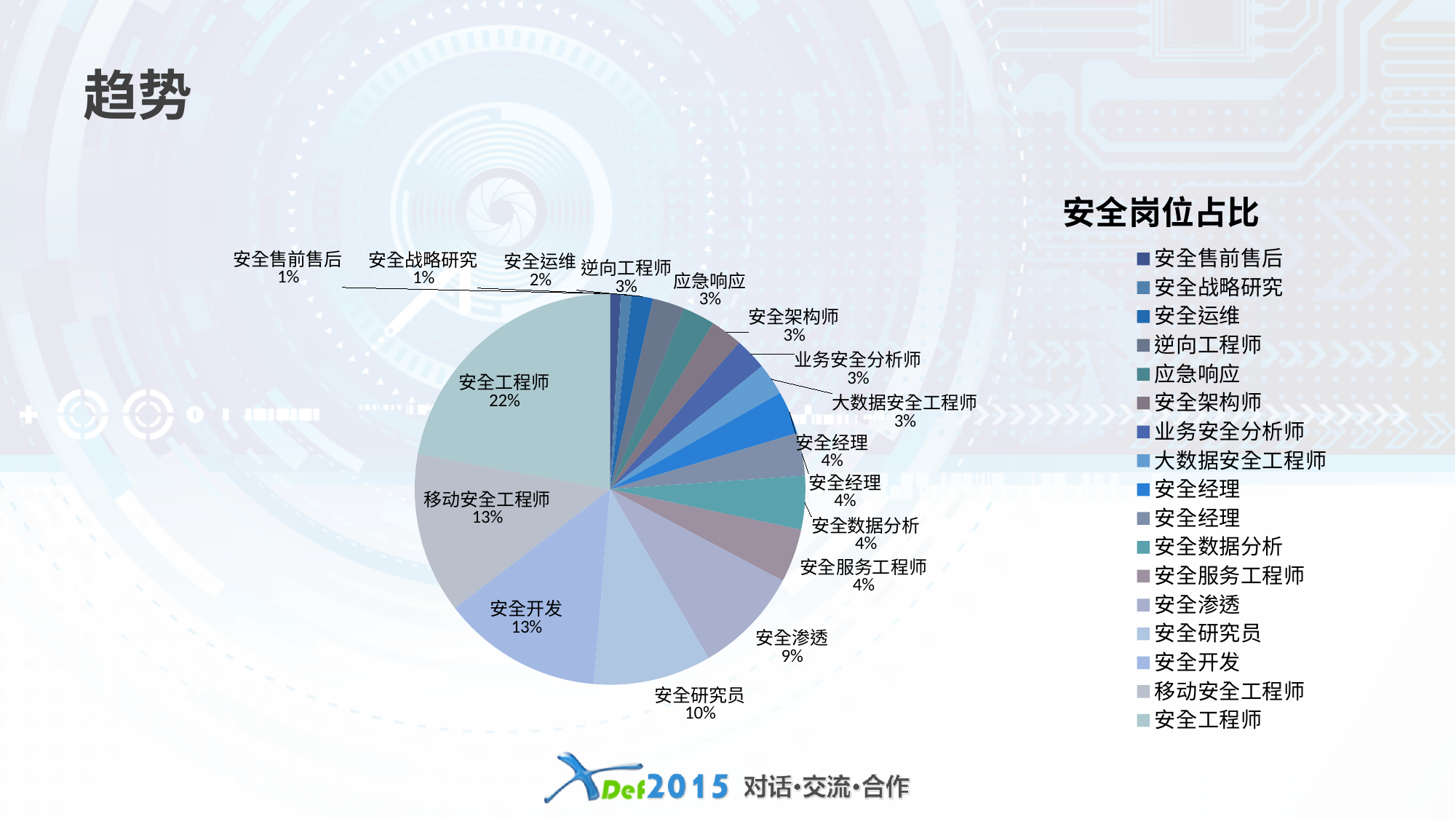

# 趋势

### Chart: 安全岗位占比

| Category | 岗位占比 |
|---|---|
| 安全售前售后 | 1.0 |
| 安全战略研究 | 1.0 |
| 安全运维 | 2.0 |
| 逆向工程师 | 3.0 |
| 应急响应 | 3.0 |
| 安全架构师 | 3.0 |
| 业务安全分析师 | 3.0 |
| 大数据安全工程师 | 3.0 |
| 安全经理 | 4.0 |
| 安全经理 | 4.0 |
| 安全数据分析 | 5.0 |
| 安全服务工程师 | 5.0 |
| 安全渗透 | 10.0 |
| 安全研究员 | 11.0 |
| 安全开发 | 15.0 |
| 移动安全工程师 | 15.0 |
| 安全工程师 | 25.0 |